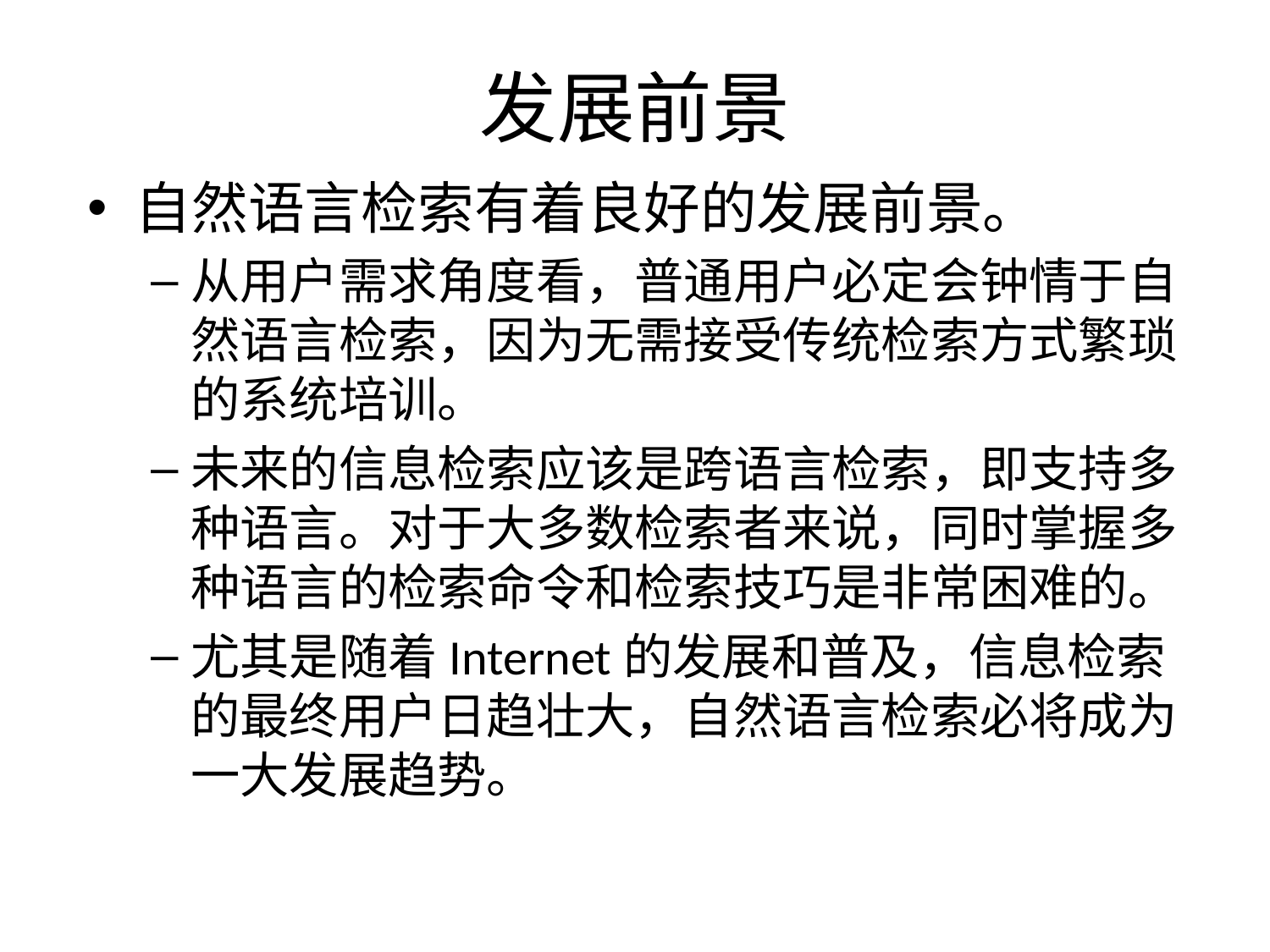

# 发展前景
自然语言检索有着良好的发展前景。
从用户需求角度看，普通用户必定会钟情于自然语言检索，因为无需接受传统检索方式繁琐的系统培训。
未来的信息检索应该是跨语言检索，即支持多种语言。对于大多数检索者来说，同时掌握多种语言的检索命令和检索技巧是非常困难的。
尤其是随着Internet的发展和普及，信息检索的最终用户日趋壮大，自然语言检索必将成为一大发展趋势。